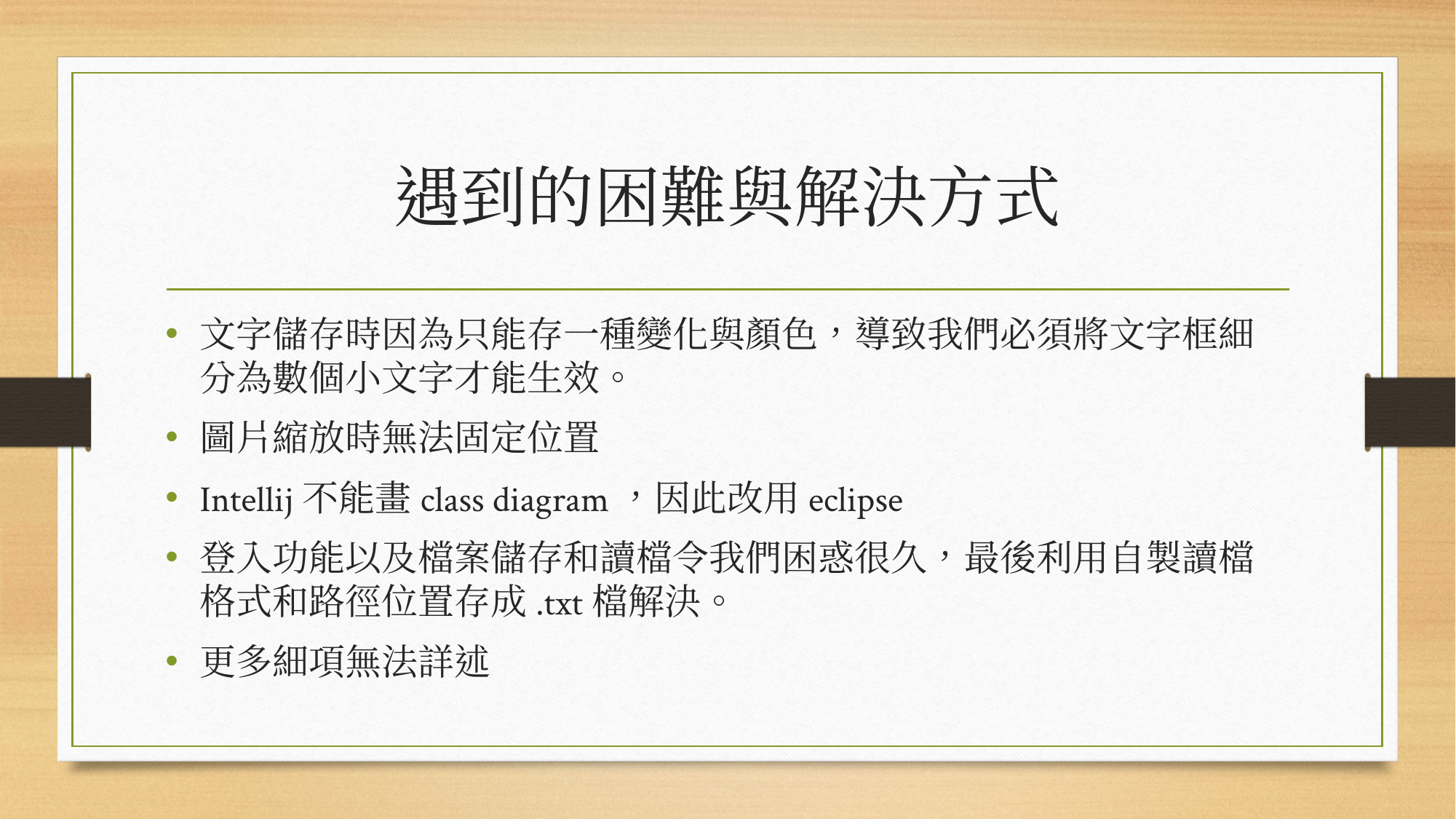

# 遇到的困難與解決方式
文字儲存時因為只能存一種變化與顏色，導致我們必須將文字框細分為數個小文字才能生效。
圖片縮放時無法固定位置
Intellij不能畫class diagram，因此改用eclipse
登入功能以及檔案儲存和讀檔令我們困惑很久，最後利用自製讀檔格式和路徑位置存成.txt檔解決。
更多細項無法詳述